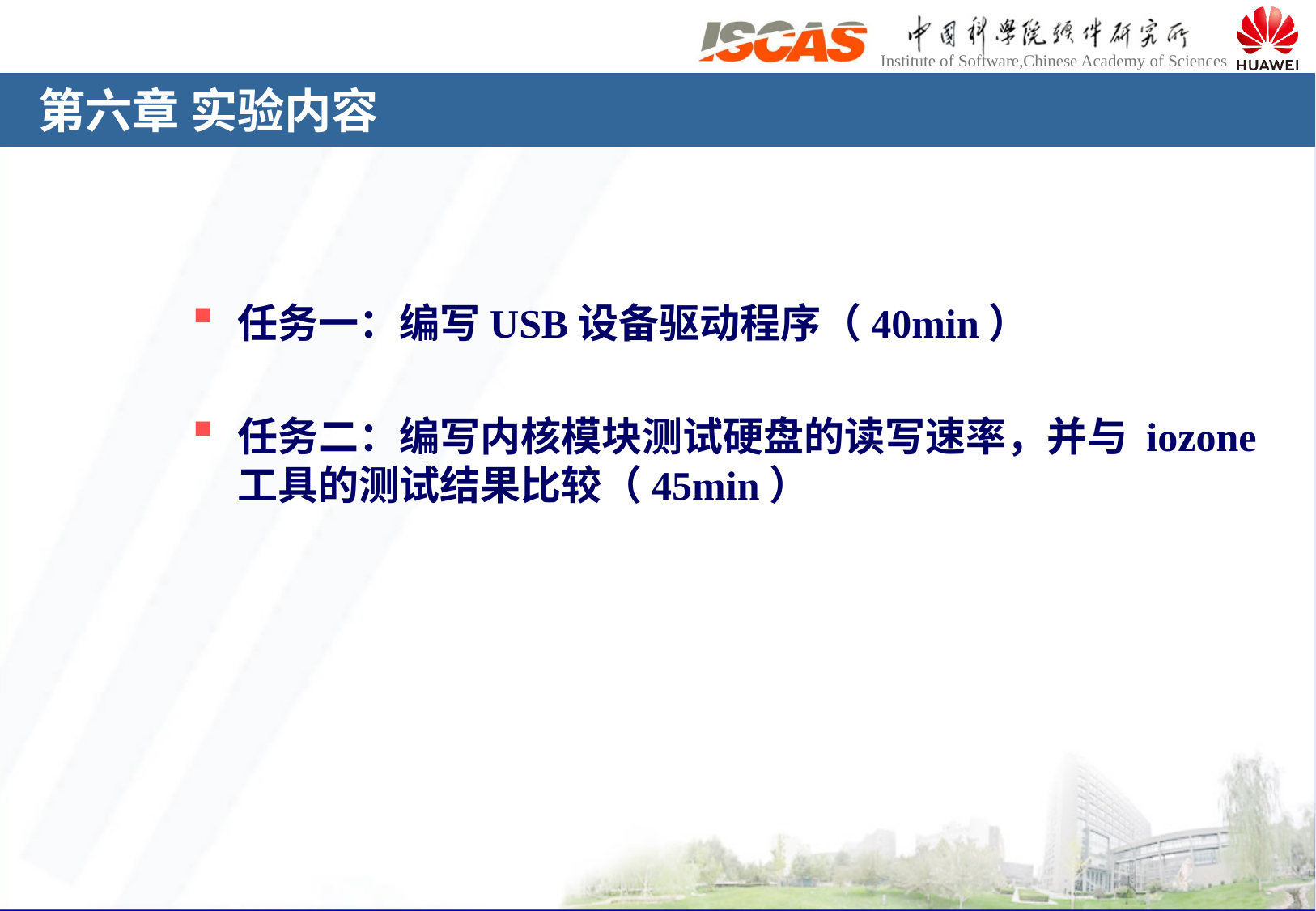

# 第六章 实验内容

任务一：编写USB设备驱动程序（40min）

任务二：编写内核模块测试硬盘的读写速率，并与 iozone工具的测试结果比较（45min）